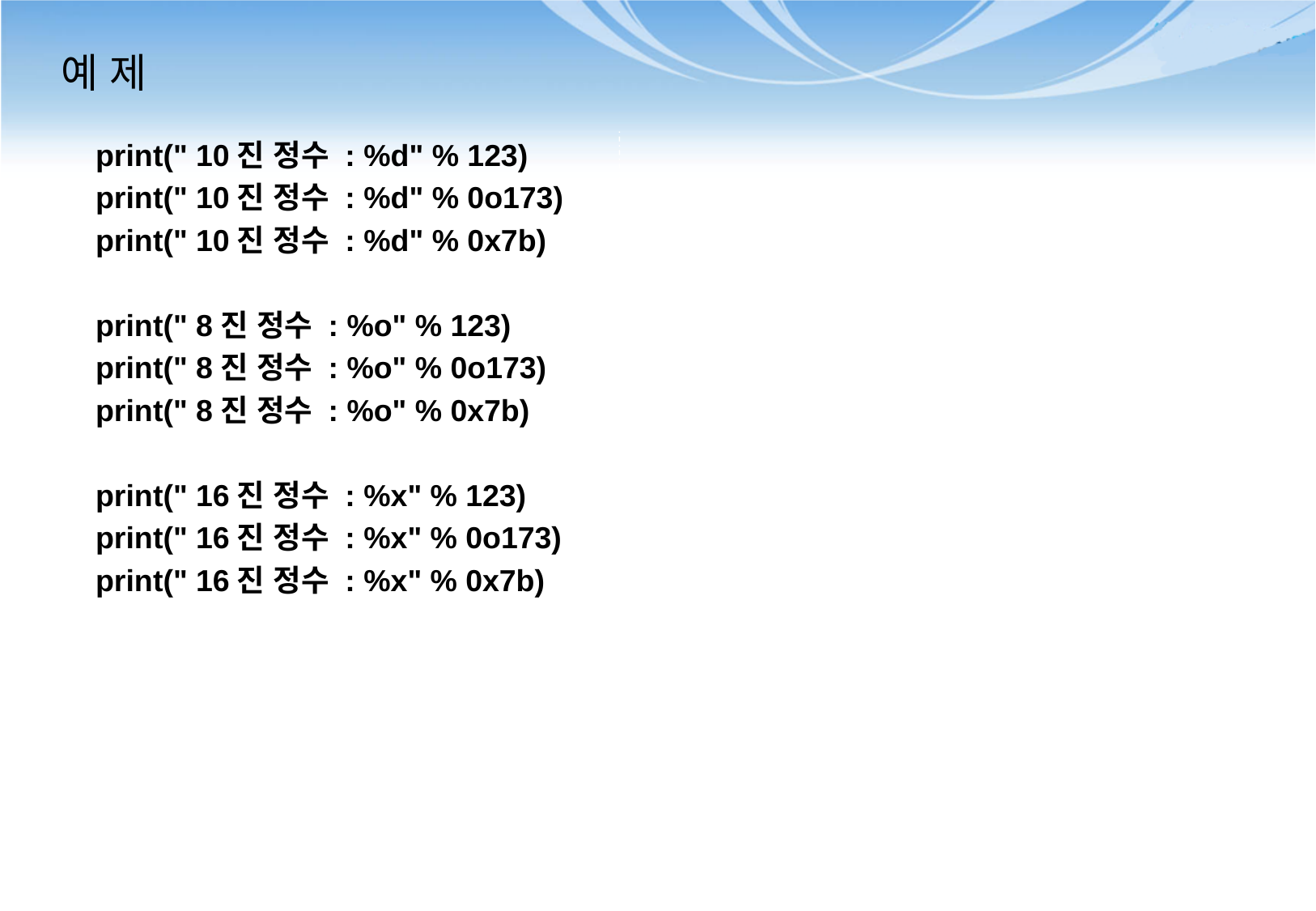

# 예 제
print(" 10진 정수 : %d" % 123)
print(" 10진 정수 : %d" % 0o173)
print(" 10진 정수 : %d" % 0x7b)

print(" 8진 정수 : %o" % 123)
print(" 8진 정수 : %o" % 0o173)
print(" 8진 정수 : %o" % 0x7b)

print(" 16진 정수 : %x" % 123)
print(" 16진 정수 : %x" % 0o173)
print(" 16진 정수 : %x" % 0x7b)